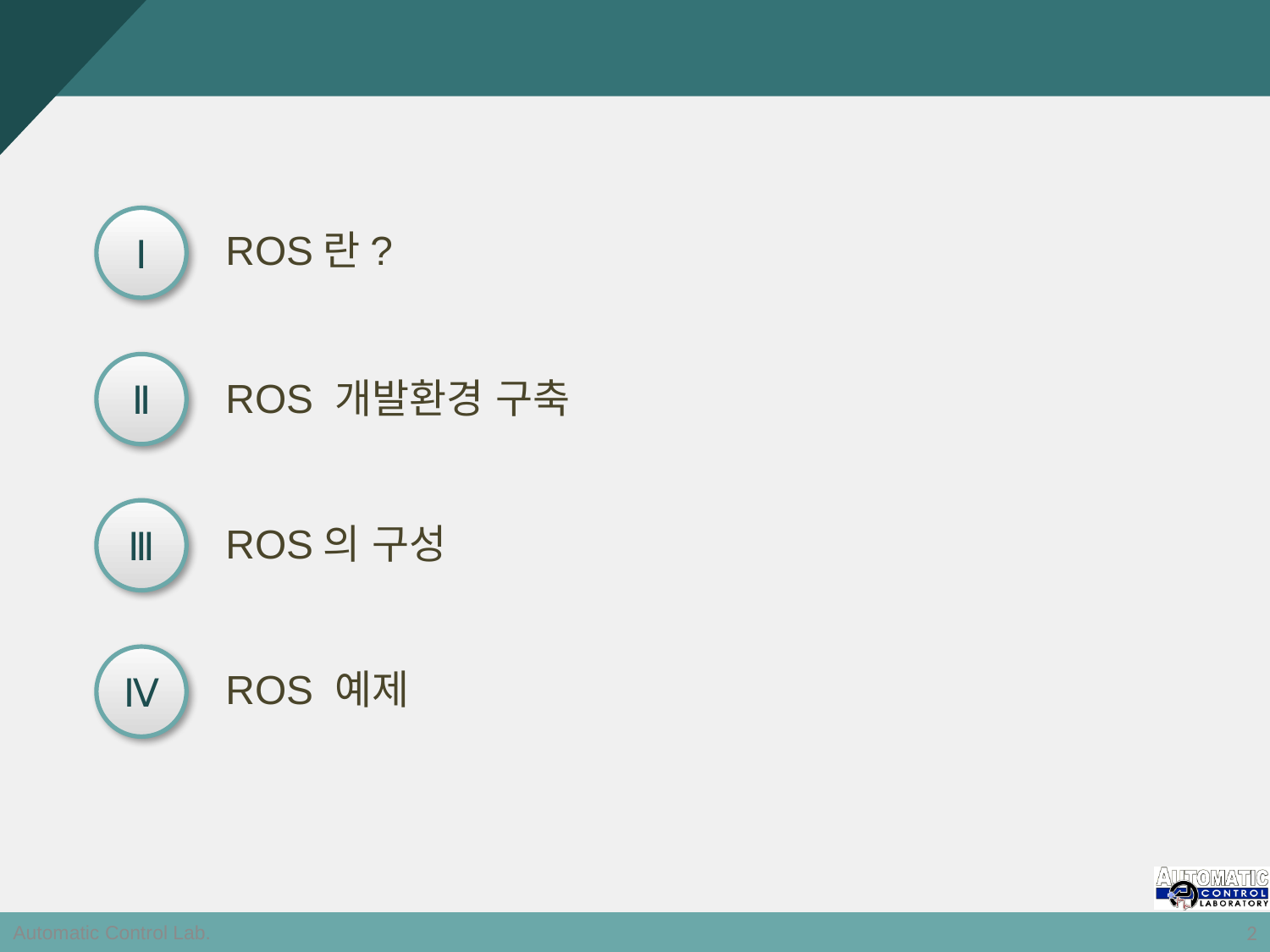

Ⅰ
ROS란?

Ⅱ
ROS 개발환경 구축

Ⅲ
ROS의 구성
Ⅳ
ROS 예제
2
Automatic Control Lab.